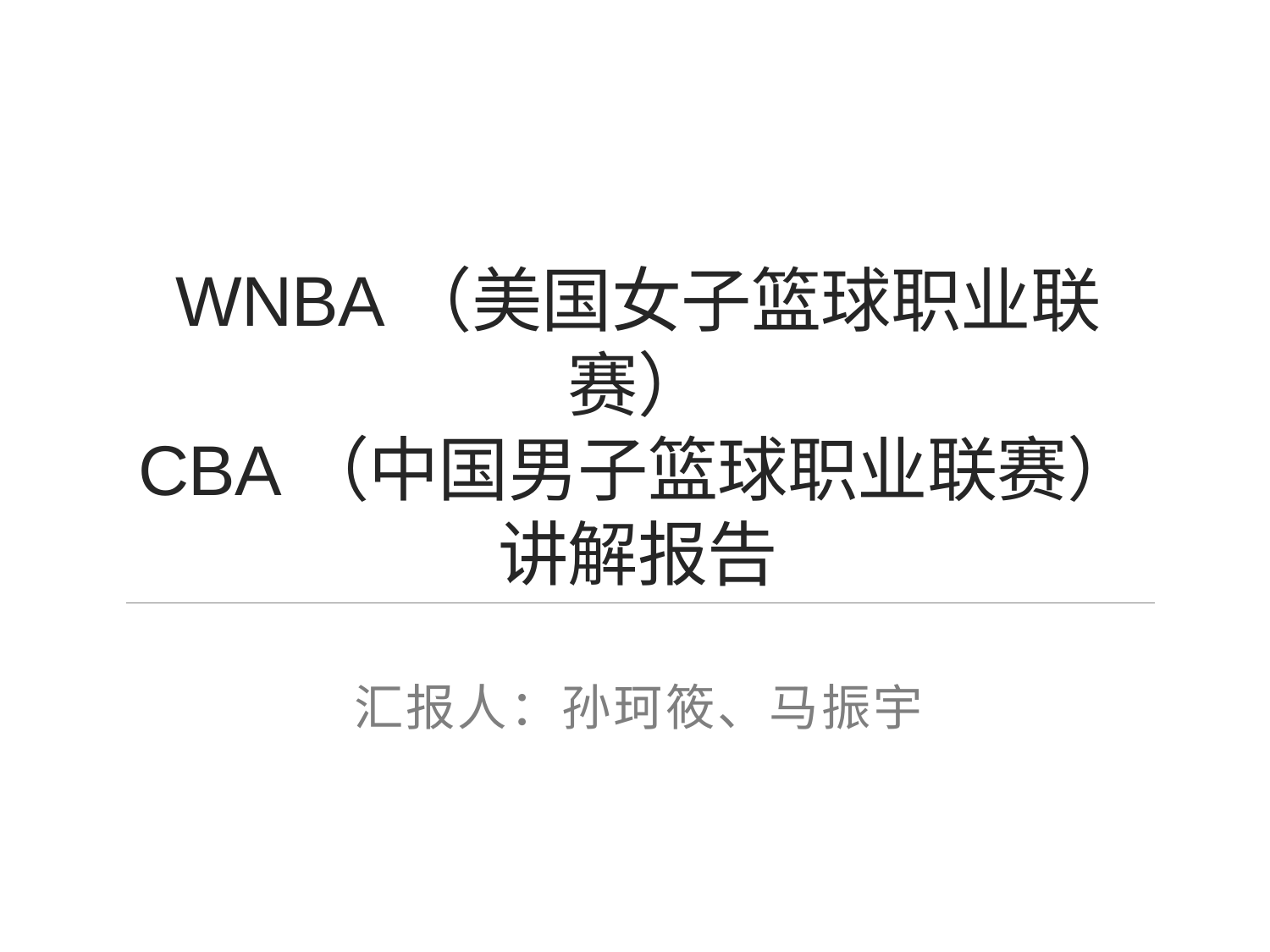

# WNBA（美国女子篮球职业联赛） CBA（中国男子篮球职业联赛） 讲解报告
汇报人：孙珂筱、马振宇